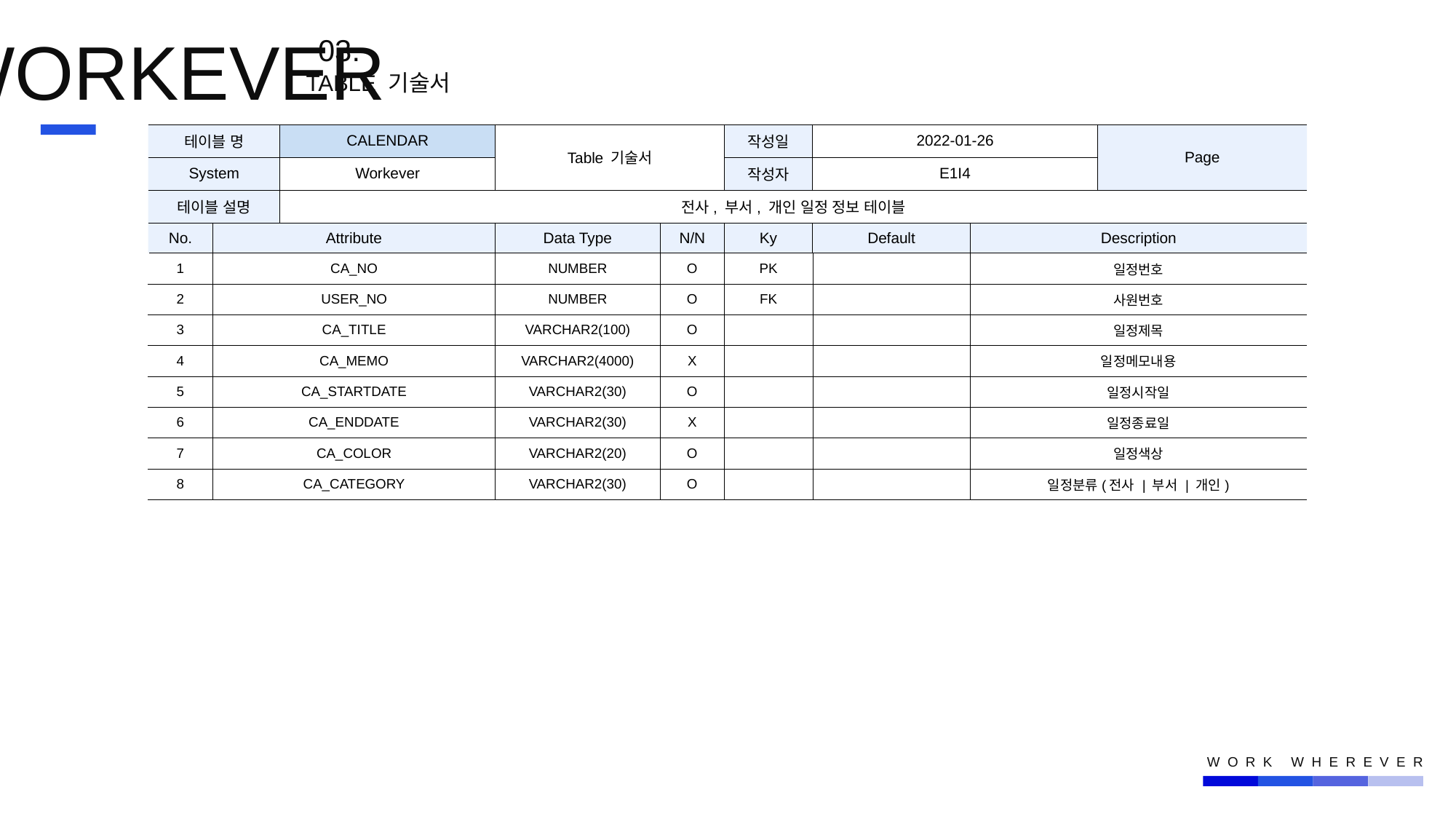

WORKEVER
03.
TABLE 기술서

| 테이블 명 |  | CALENDAR | Table 기술서 |  | 작성일 | 2022-01-26 |  | Page |
| --- | --- | --- | --- | --- | --- | --- | --- | --- |
| System |  | Workever |  |  | 작성자 | E1I4 |  |  |
| 테이블 설명 |  | 전사, 부서, 개인 일정 정보 테이블 |  |  |  |  |  |  |
| No. | Attribute | Atribute | Data Type | N/N | Ky | Default | Description | Description |
| 1 | CA\_NO | 정의1 | NUMBER | O | PK |  | 일정번호 | OOO |
| 2 | USER\_NO |  | NUMBER | O | FK |  | 사원번호 |  |
| 3 | CA\_TITLE |  | VARCHAR2(100) | O |  |  | 일정제목 |  |
| 4 | CA\_MEMO |  | VARCHAR2(4000) | X |  |  | 일정메모내용 |  |
| 5 | CA\_STARTDATE |  | VARCHAR2(30) | O |  |  | 일정시작일 |  |
| 6 | CA\_ENDDATE |  | VARCHAR2(30) | X |  |  | 일정종료일 |  |
| 7 | CA\_COLOR |  | VARCHAR2(20) | O |  |  | 일정색상 |  |
| 8 | CA\_CATEGORY | 정의2 | VARCHAR2(30) | O |  |  | 일정분류(전사 | 부서 | 개인) | OOO |
WORK WHEREVER